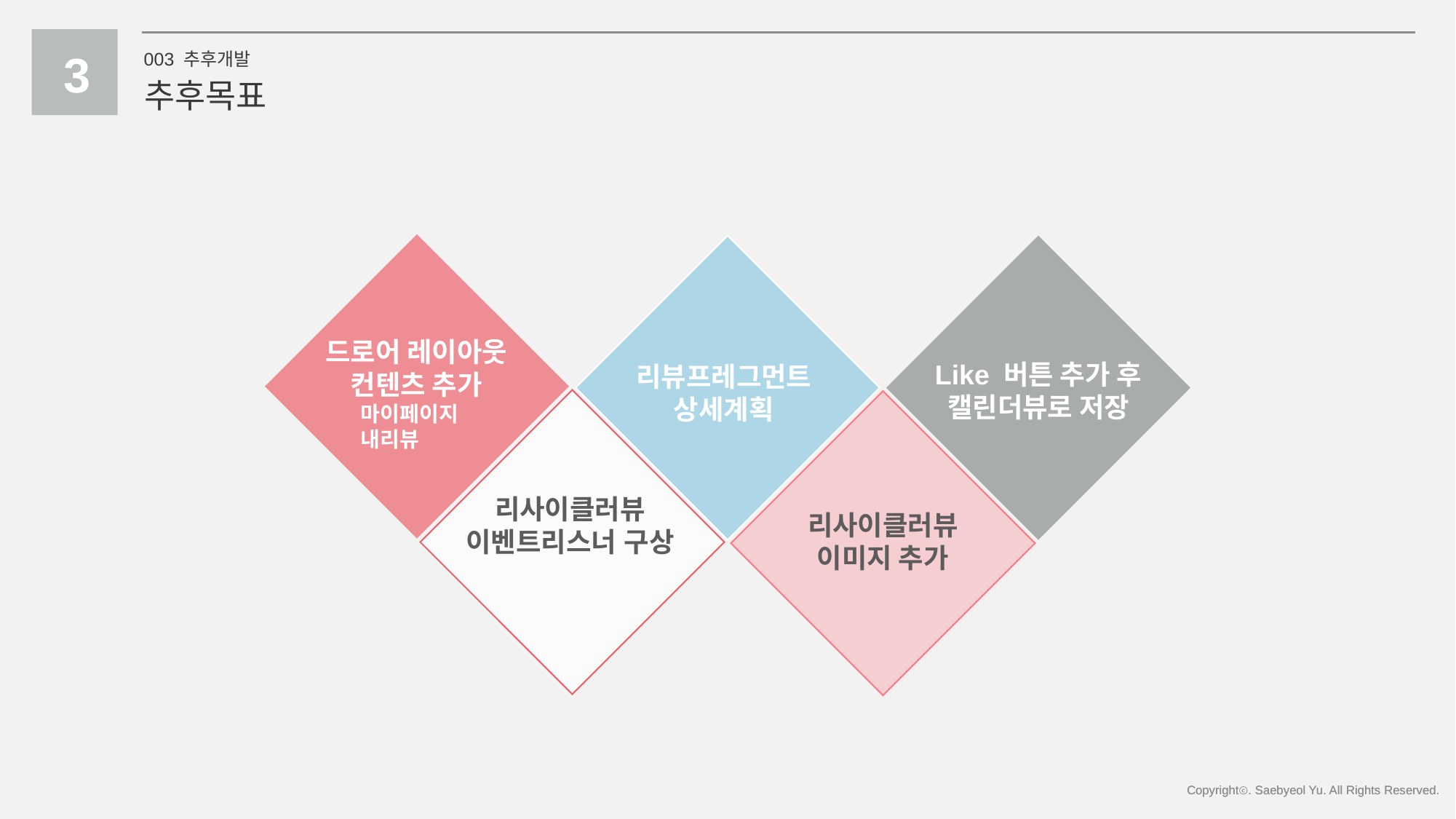

3
003 추후개발
추후목표

드로어 레이아웃
컨텐츠 추가
     마이페이지
     내리뷰

Like 버튼 추가 후
캘린더뷰로 저장
리뷰프레그먼트
상세계획

리사이클러뷰
이벤트리스너 구상
리사이클러뷰
이미지 추가
Copyrightⓒ. Saebyeol Yu. All Rights Reserved.